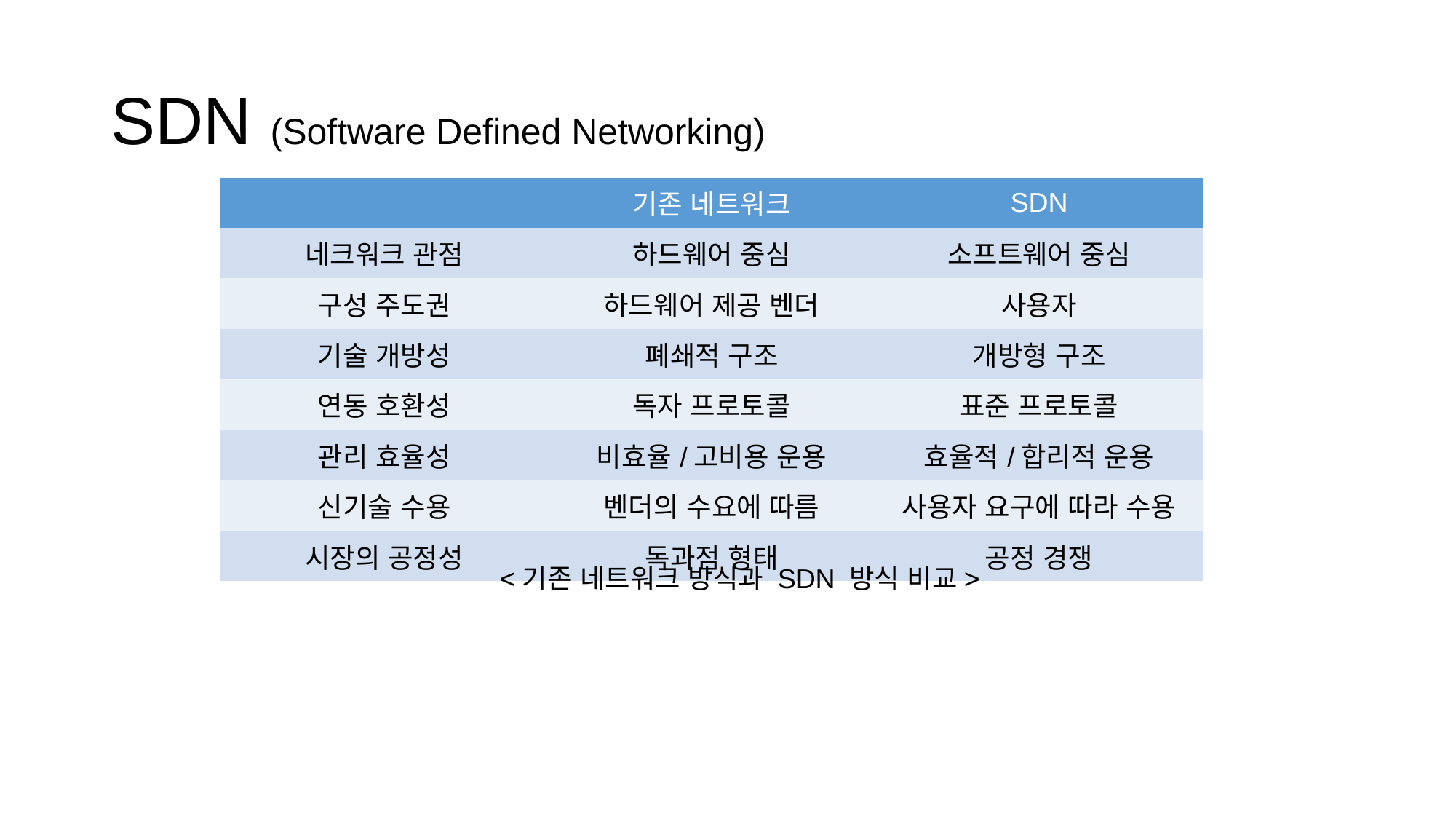

# SDN (Software Defined Networking)
|  | 기존 네트워크 | SDN |
| --- | --- | --- |
| 네크워크 관점 | 하드웨어 중심 | 소프트웨어 중심 |
| 구성 주도권 | 하드웨어 제공 벤더 | 사용자 |
| 기술 개방성 | 폐쇄적 구조 | 개방형 구조 |
| 연동 호환성 | 독자 프로토콜 | 표준 프로토콜 |
| 관리 효율성 | 비효율/고비용 운용 | 효율적/합리적 운용 |
| 신기술 수용 | 벤더의 수요에 따름 | 사용자 요구에 따라 수용 |
| 시장의 공정성 | 독과점 형태 | 공정 경쟁 |
<기존 네트워크 방식과 SDN 방식 비교>